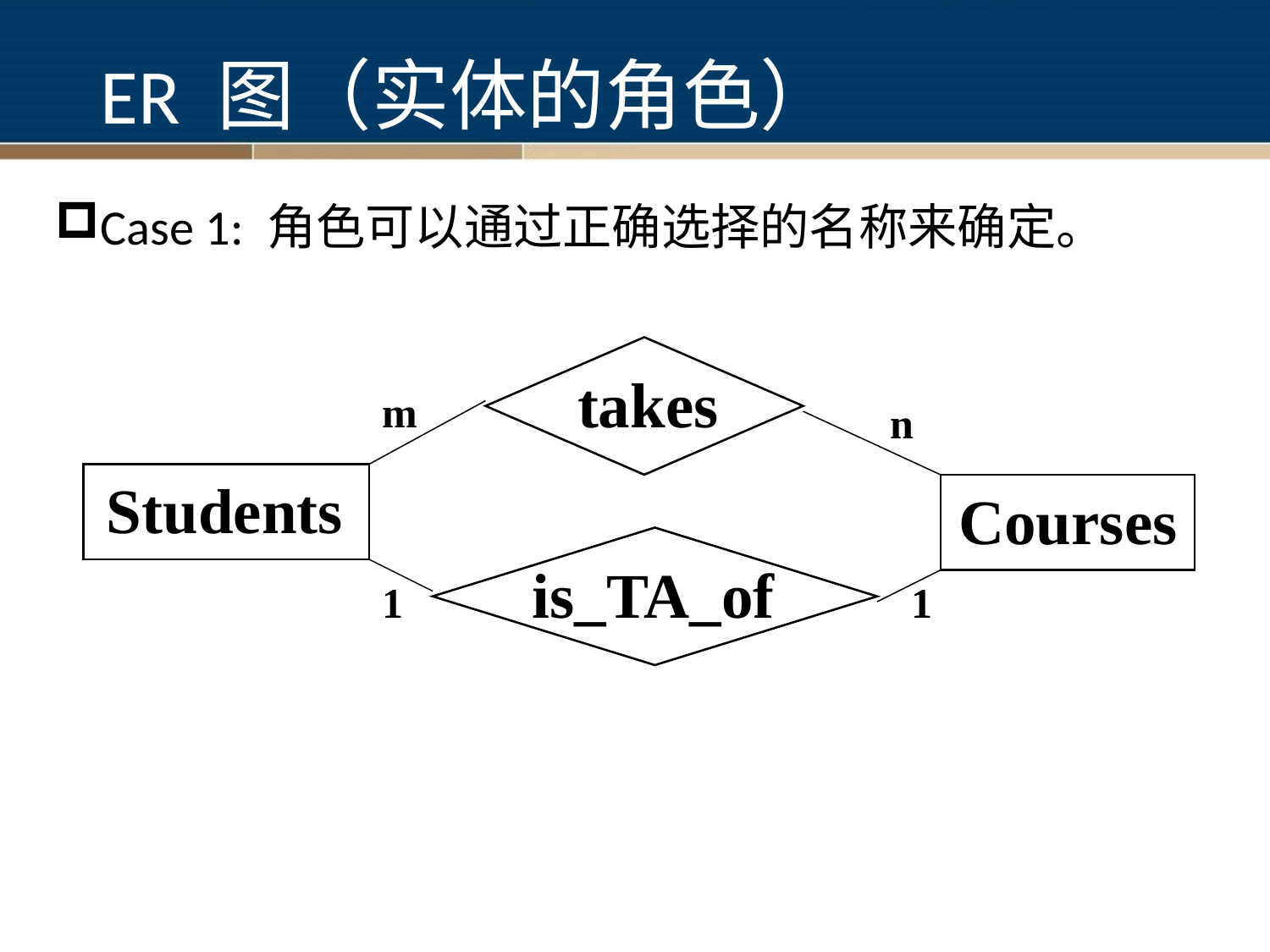

# ER 图（实体的角色）
Case 1: 角色可以通过正确选择的名称来确定。

 takes
m
n

Students
 Courses

is_TA_of

1

1